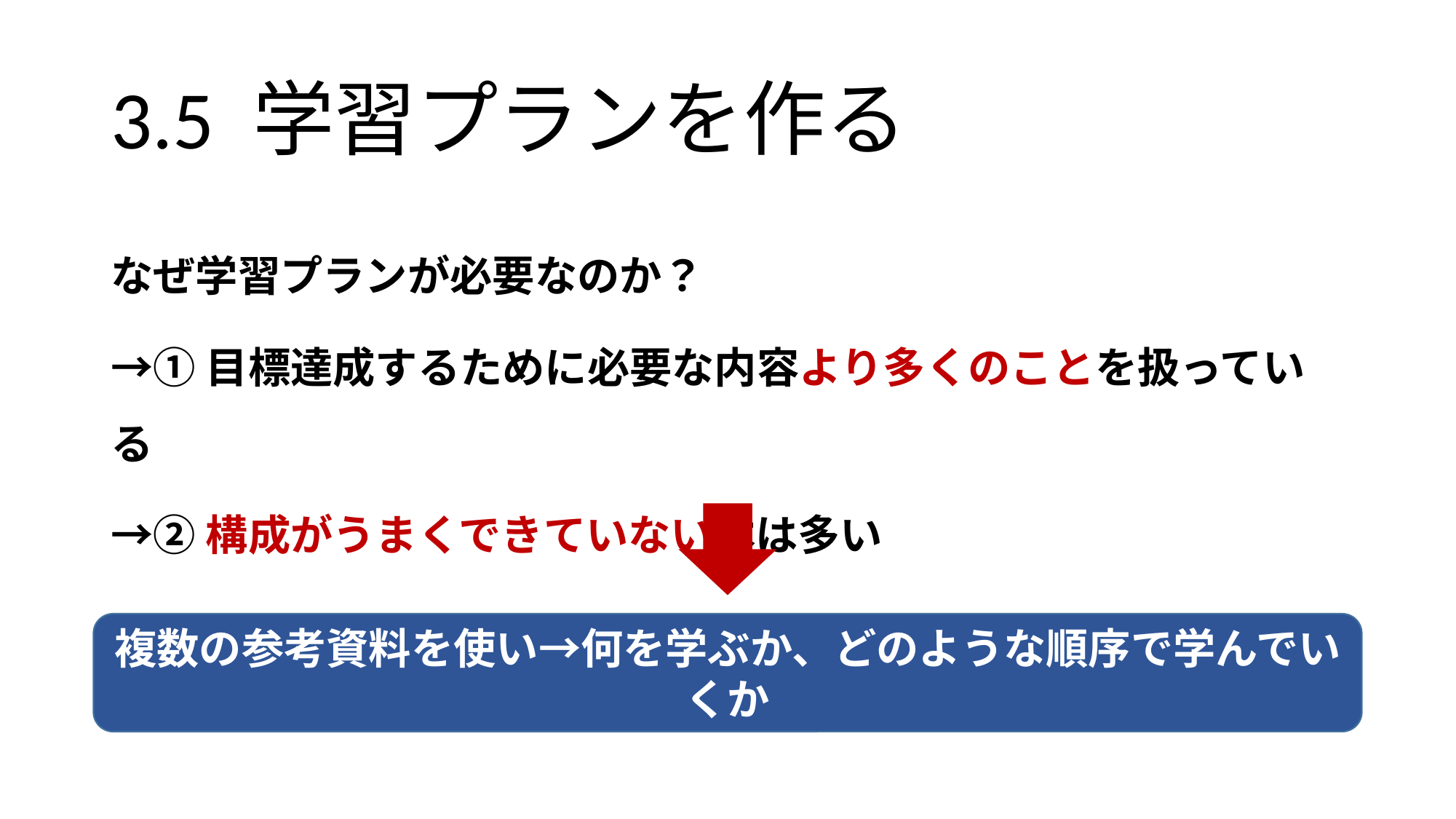

# 3.5 学習プランを作る
なぜ学習プランが必要なのか？
→①目標達成するために必要な内容より多くのことを扱っている
→②構成がうまくできていない本は多い

複数の参考資料を使い→何を学ぶか、どのような順序で学んでいくか